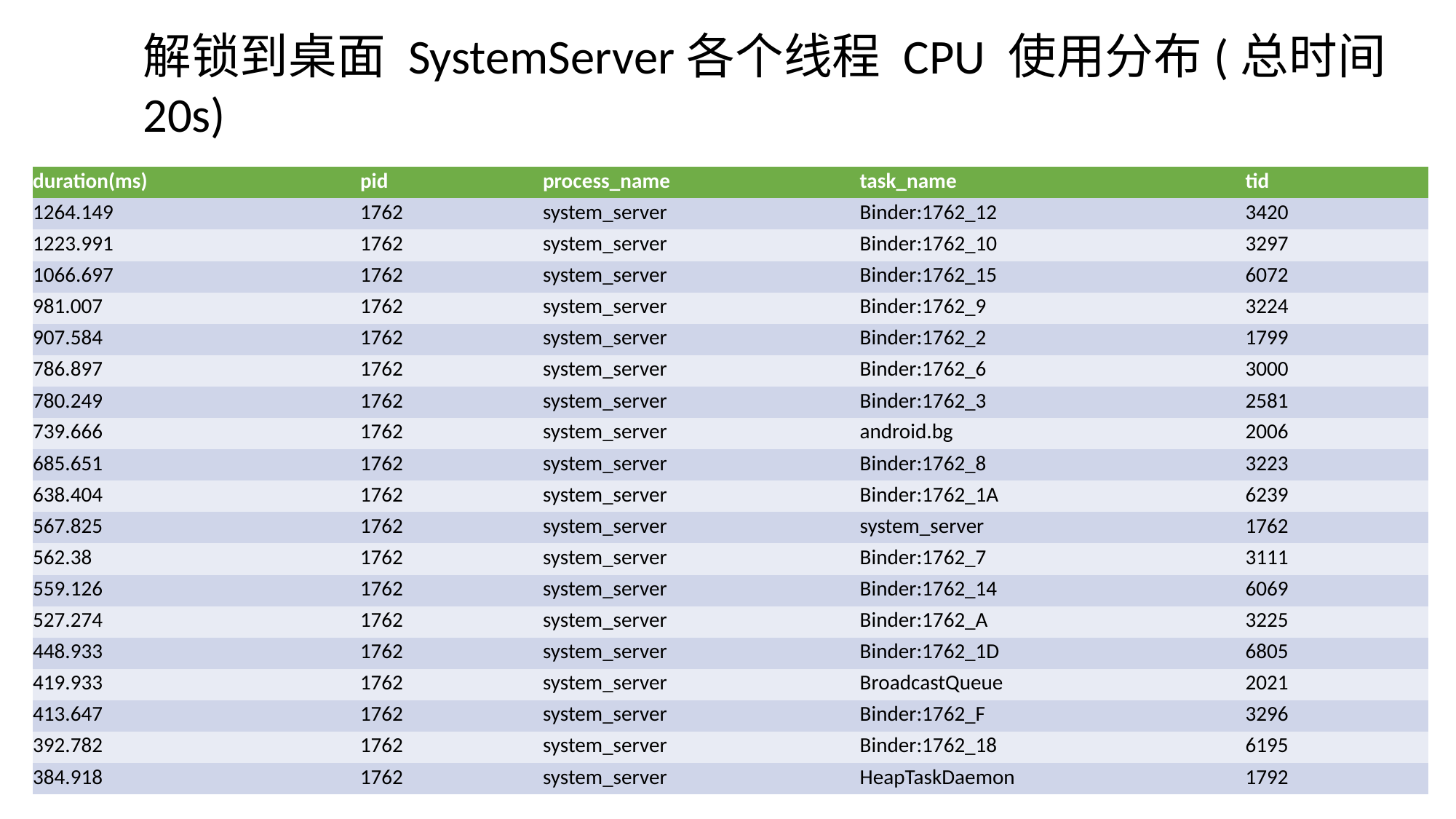

解锁到桌面 SystemServer各个线程 CPU 使用分布(总时间20s)
| duration(ms) | pid | process\_name | task\_name | tid |
| --- | --- | --- | --- | --- |
| 1264.149 | 1762 | system\_server | Binder:1762\_12 | 3420 |
| 1223.991 | 1762 | system\_server | Binder:1762\_10 | 3297 |
| 1066.697 | 1762 | system\_server | Binder:1762\_15 | 6072 |
| 981.007 | 1762 | system\_server | Binder:1762\_9 | 3224 |
| 907.584 | 1762 | system\_server | Binder:1762\_2 | 1799 |
| 786.897 | 1762 | system\_server | Binder:1762\_6 | 3000 |
| 780.249 | 1762 | system\_server | Binder:1762\_3 | 2581 |
| 739.666 | 1762 | system\_server | android.bg | 2006 |
| 685.651 | 1762 | system\_server | Binder:1762\_8 | 3223 |
| 638.404 | 1762 | system\_server | Binder:1762\_1A | 6239 |
| 567.825 | 1762 | system\_server | system\_server | 1762 |
| 562.38 | 1762 | system\_server | Binder:1762\_7 | 3111 |
| 559.126 | 1762 | system\_server | Binder:1762\_14 | 6069 |
| 527.274 | 1762 | system\_server | Binder:1762\_A | 3225 |
| 448.933 | 1762 | system\_server | Binder:1762\_1D | 6805 |
| 419.933 | 1762 | system\_server | BroadcastQueue | 2021 |
| 413.647 | 1762 | system\_server | Binder:1762\_F | 3296 |
| 392.782 | 1762 | system\_server | Binder:1762\_18 | 6195 |
| 384.918 | 1762 | system\_server | HeapTaskDaemon | 1792 |